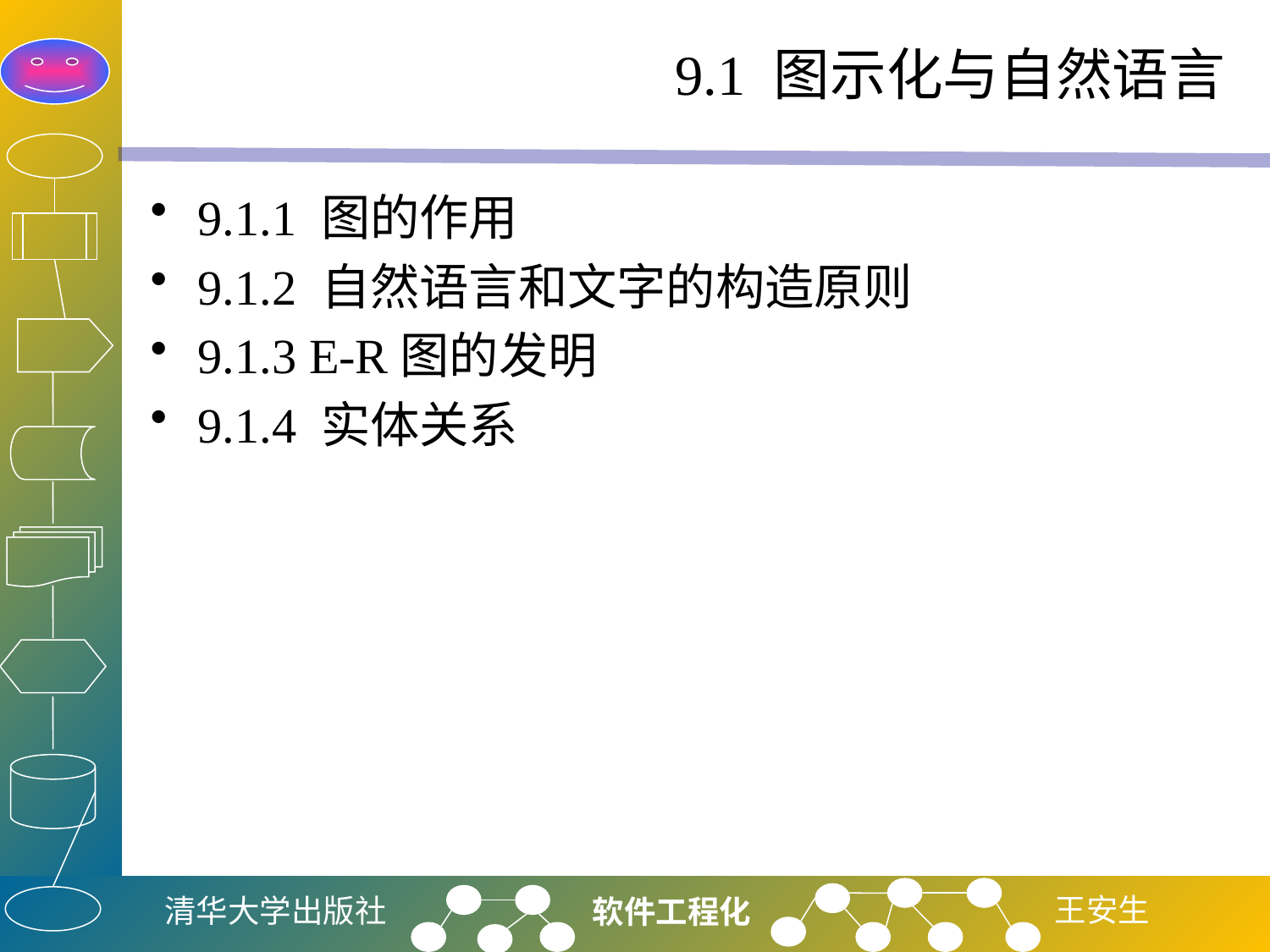

# 9.1 图示化与自然语言
9.1.1 图的作用
9.1.2 自然语言和文字的构造原则
9.1.3 E-R图的发明
9.1.4 实体关系